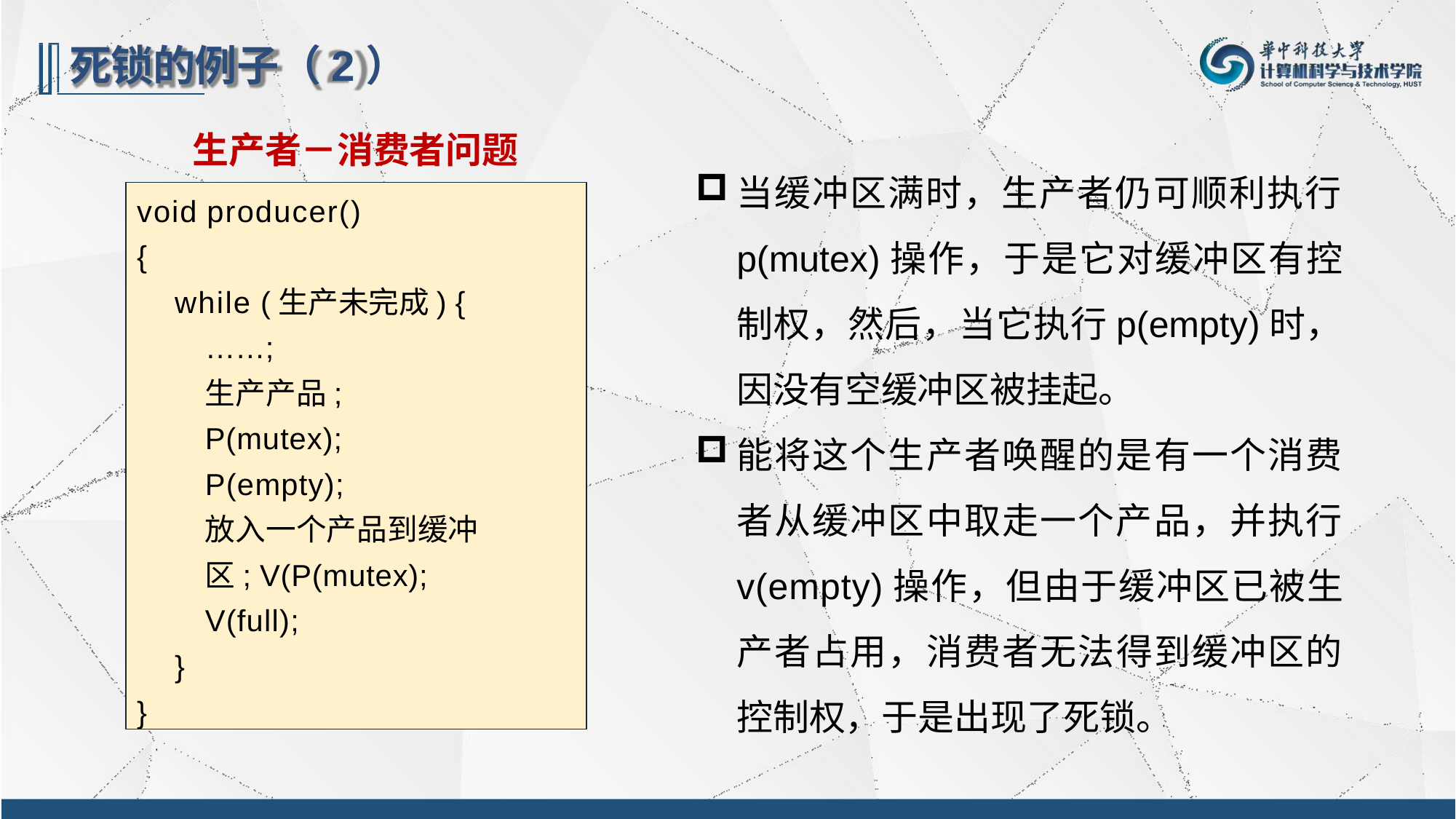

# 死锁的例子（2）
生产者－消费者问题
当缓冲区满时，生产者仍可顺利执行 p(mutex)操作，于是它对缓冲区有控制权，然后，当它执行p(empty)时，因没有空缓冲区被挂起。
能将这个生产者唤醒的是有一个消费者从缓冲区中取走一个产品，并执行 v(empty)操作，但由于缓冲区已被生产者占用，消费者无法得到缓冲区的控制权，于是出现了死锁。
void producer()
{
while (生产未完成) {
……;
生产产品; P(mutex);
P(empty);
放入一个产品到缓冲区; V(P(mutex);
V(full);
}
}